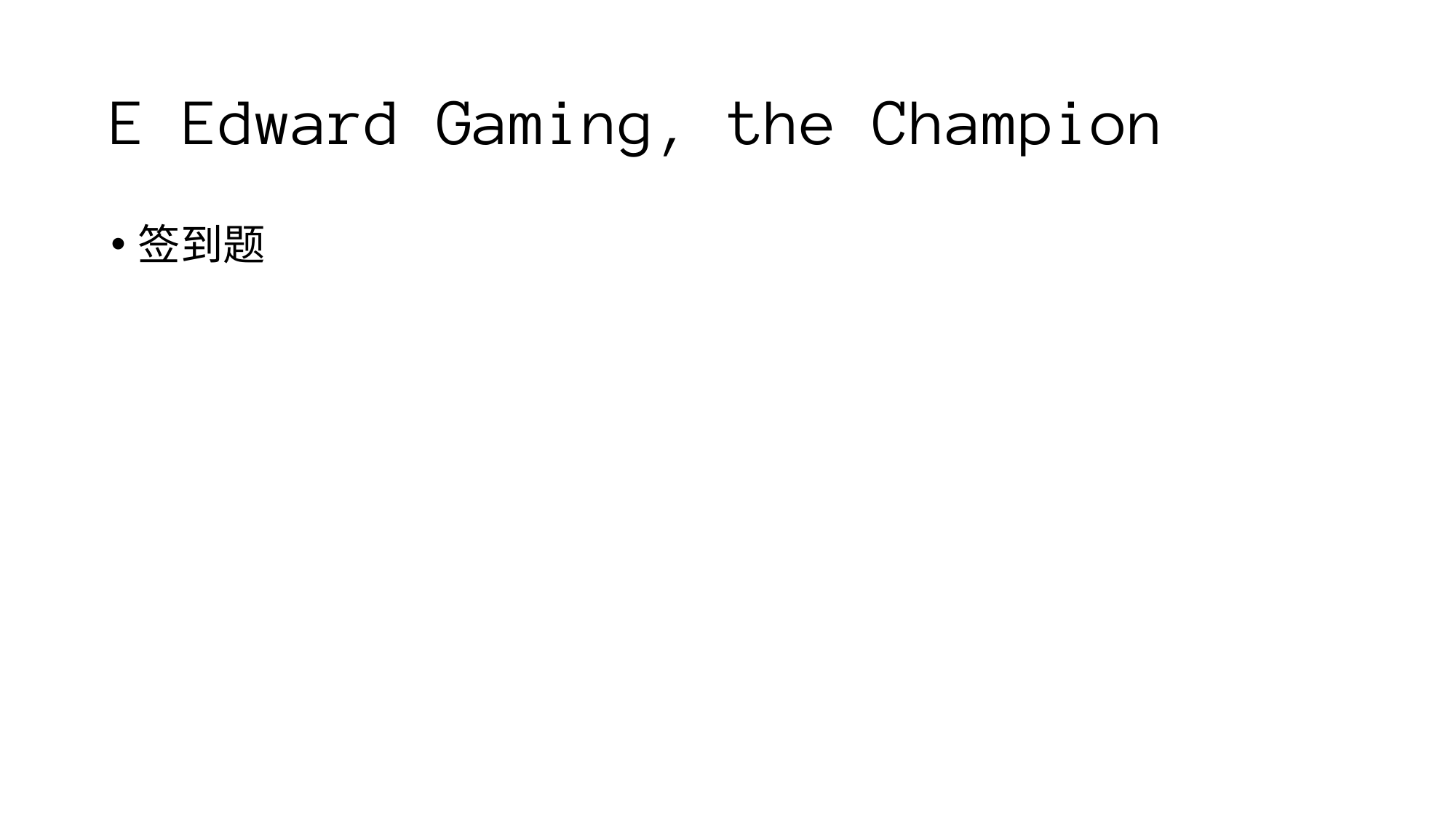

# E Edward Gaming, the Champion
签到题